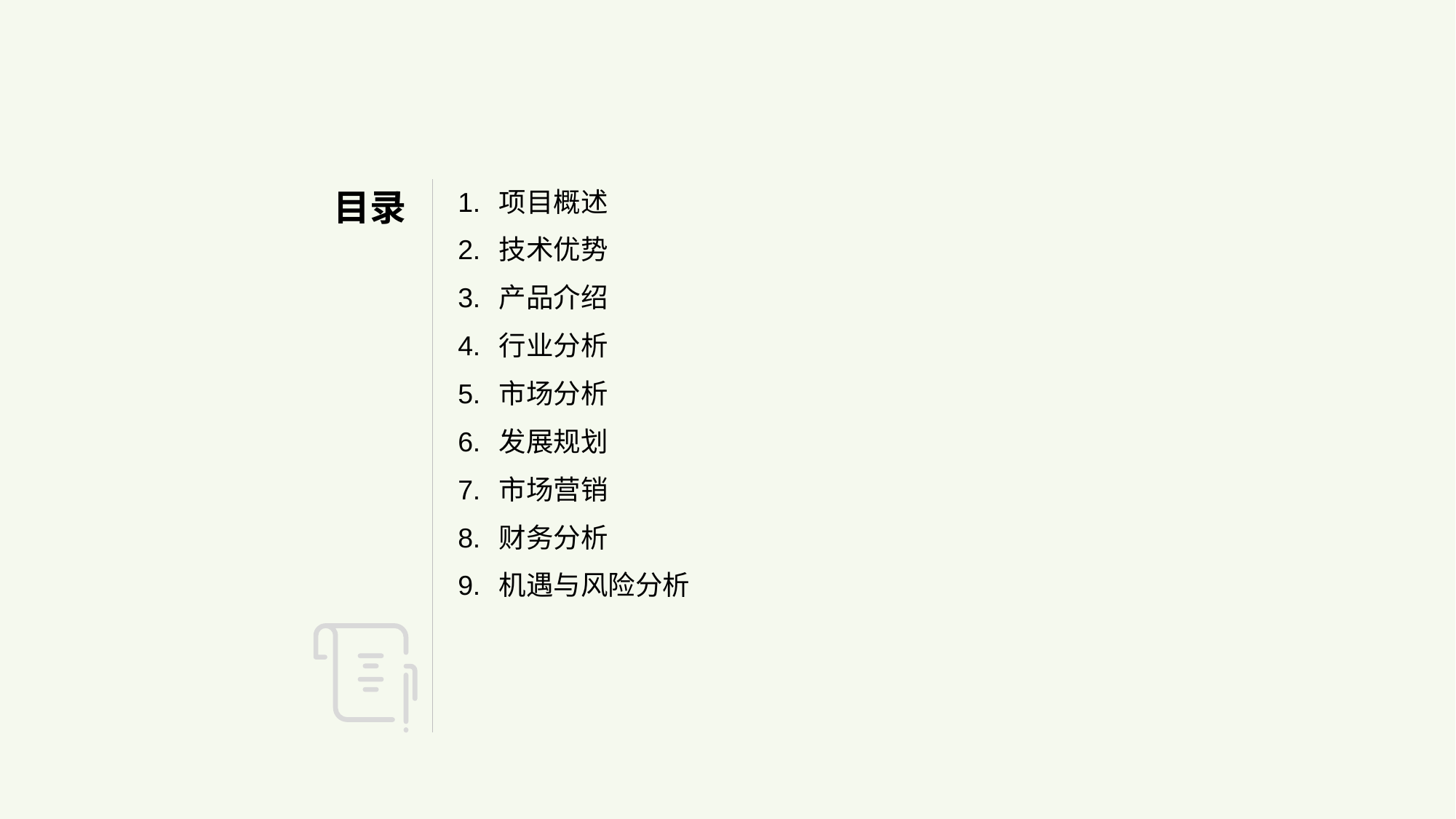

# 目录
项目概述
技术优势
产品介绍
行业分析
市场分析
发展规划
市场营销
财务分析
机遇与风险分析